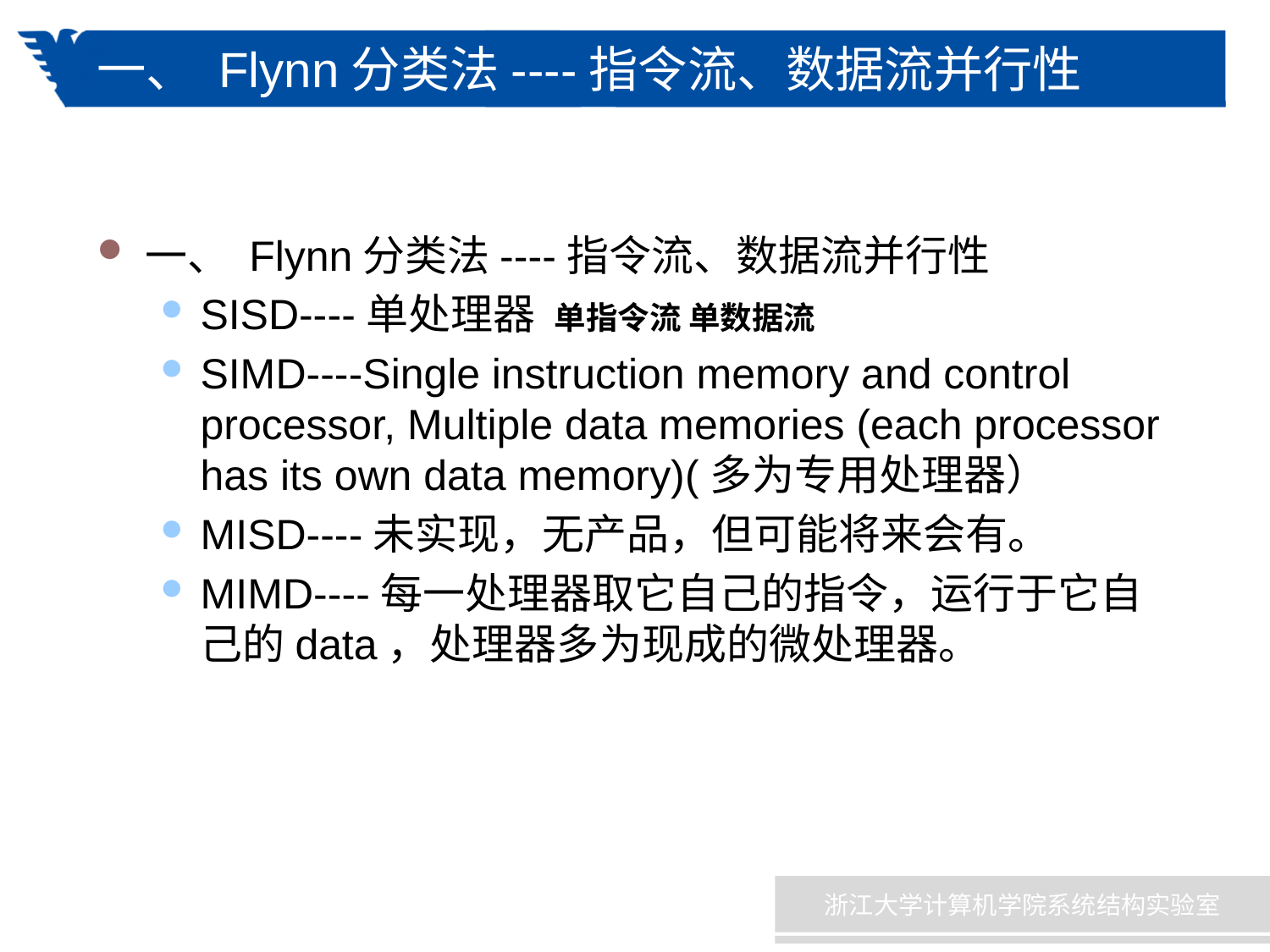

# 一、 Flynn分类法----指令流、数据流并行性
一、 Flynn分类法----指令流、数据流并行性
SISD----单处理器  单指令流 单数据流
SIMD----Single instruction memory and control processor, Multiple data memories (each processor has its own data memory)(多为专用处理器）
MISD----未实现，无产品，但可能将来会有。
MIMD----每一处理器取它自己的指令，运行于它自己的data，处理器多为现成的微处理器。